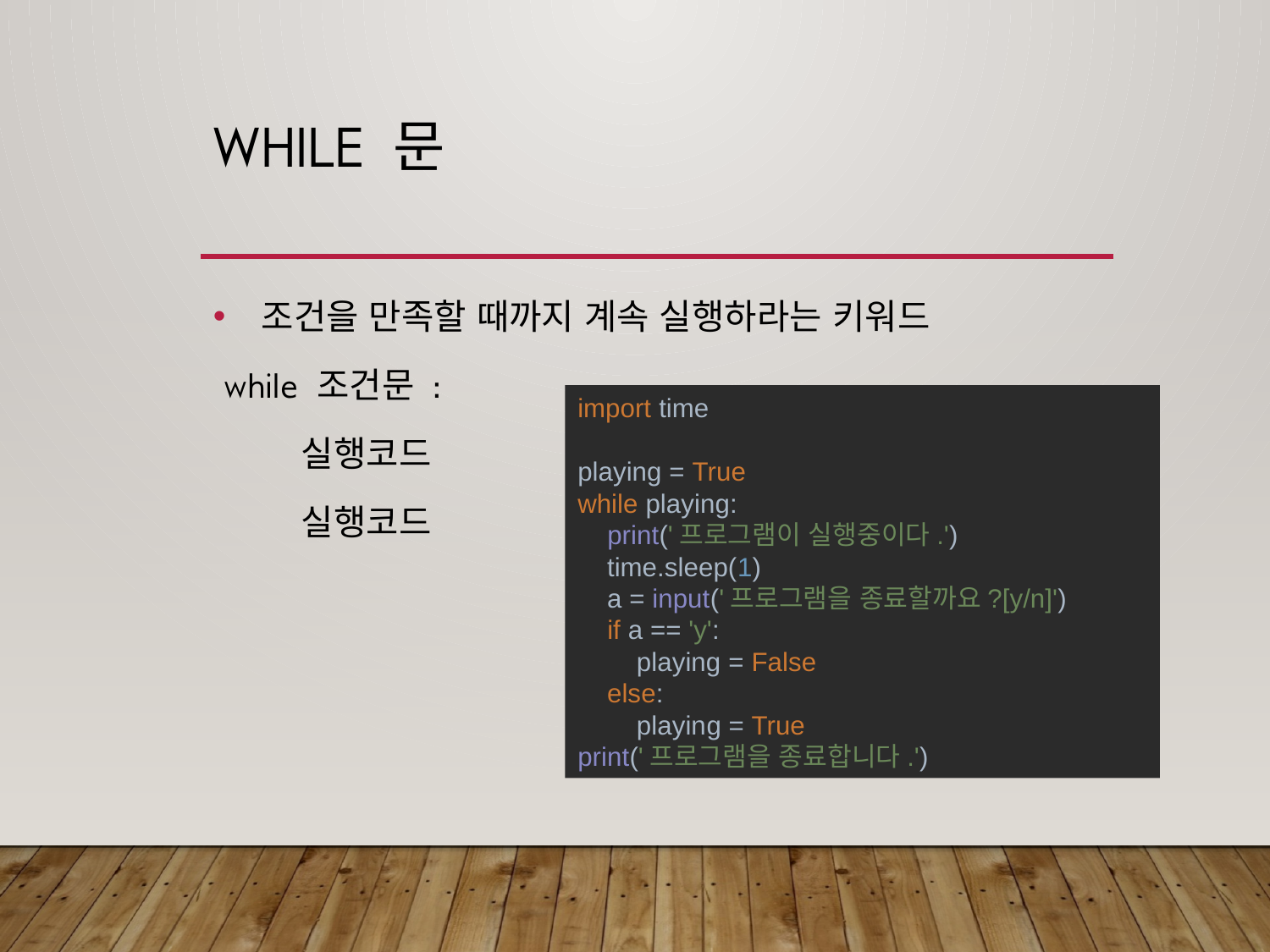

# While 문
 조건을 만족할 때까지 계속 실행하라는 키워드
 while 조건문 :
        실행코드
        실행코드
import time
playing = True
while playing:
    print('프로그램이 실행중이다.')
    time.sleep(1)
    a = input('프로그램을 종료할까요?[y/n]')
    if a == 'y':
        playing = False
    else:
        playing = True
print('프로그램을 종료합니다.')